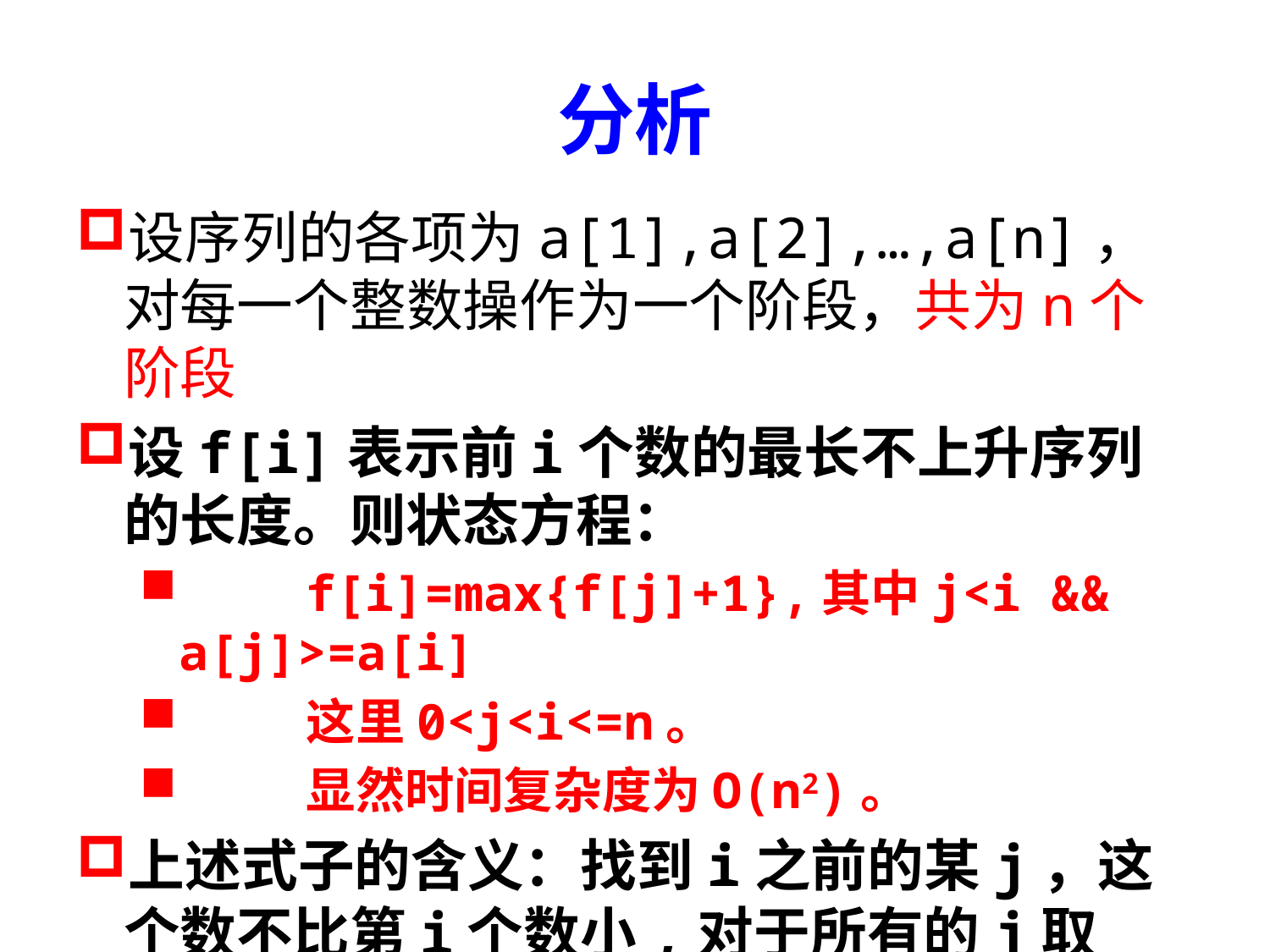

# 分析
设序列的各项为a[1],a[2],…,a[n]，对每一个整数操作为一个阶段，共为n个阶段
设f[i]表示前i个数的最长不上升序列的长度。则状态方程：
	f[i]=max{f[j]+1},其中j<i && a[j]>=a[i]
	这里0<j<i<=n。
	显然时间复杂度为O(n2)。
上述式子的含义：找到i之前的某j，这个数不比第i个数小,对于所有的j取f[j]的最大值。